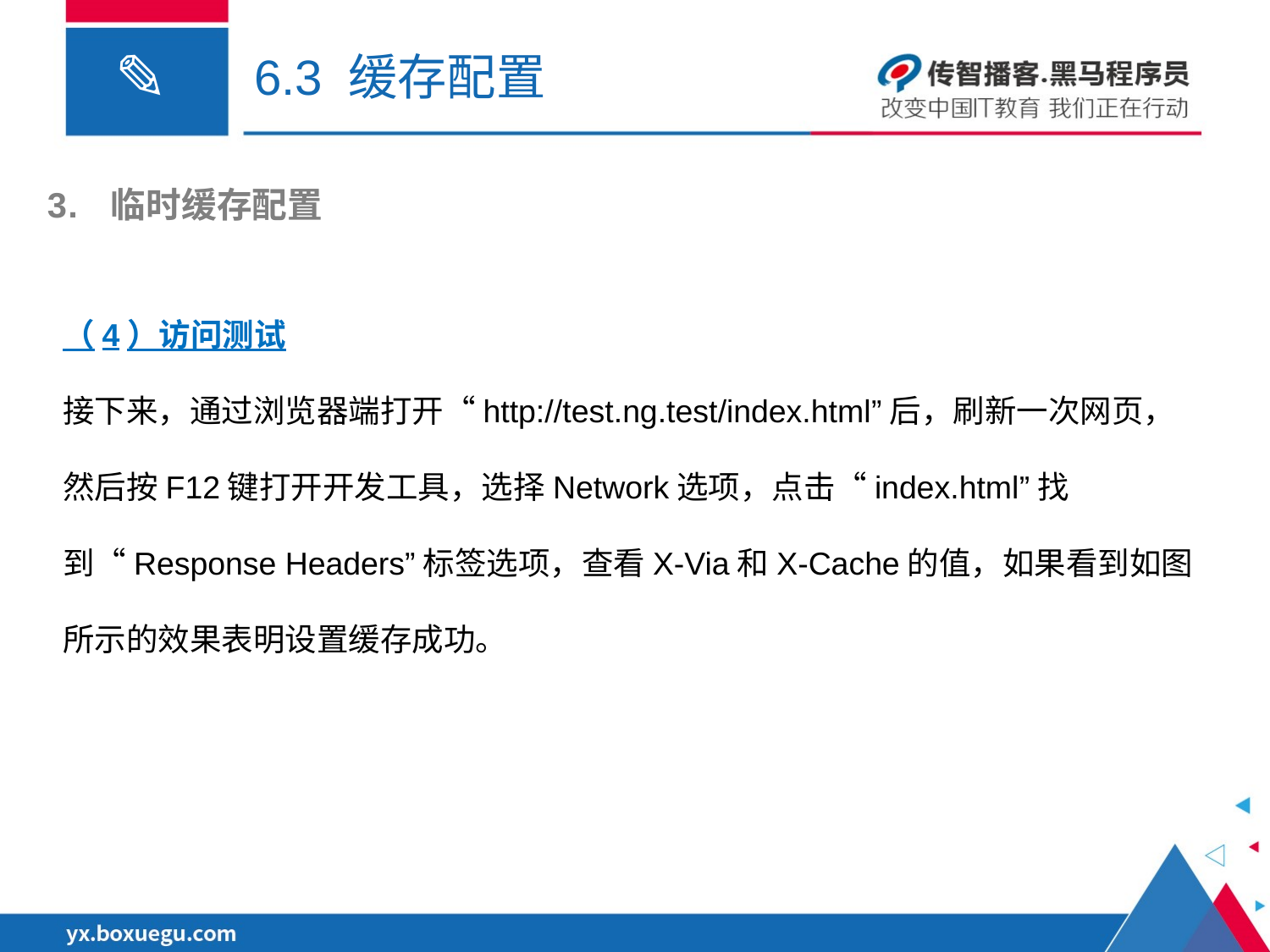

# 6.3 缓存配置
临时缓存配置
（4）访问测试
接下来，通过浏览器端打开“http://test.ng.test/index.html”后，刷新一次网页，然后按F12键打开开发工具，选择Network选项，点击“index.html”找到“Response Headers”标签选项，查看X-Via和X-Cache的值，如果看到如图所示的效果表明设置缓存成功。